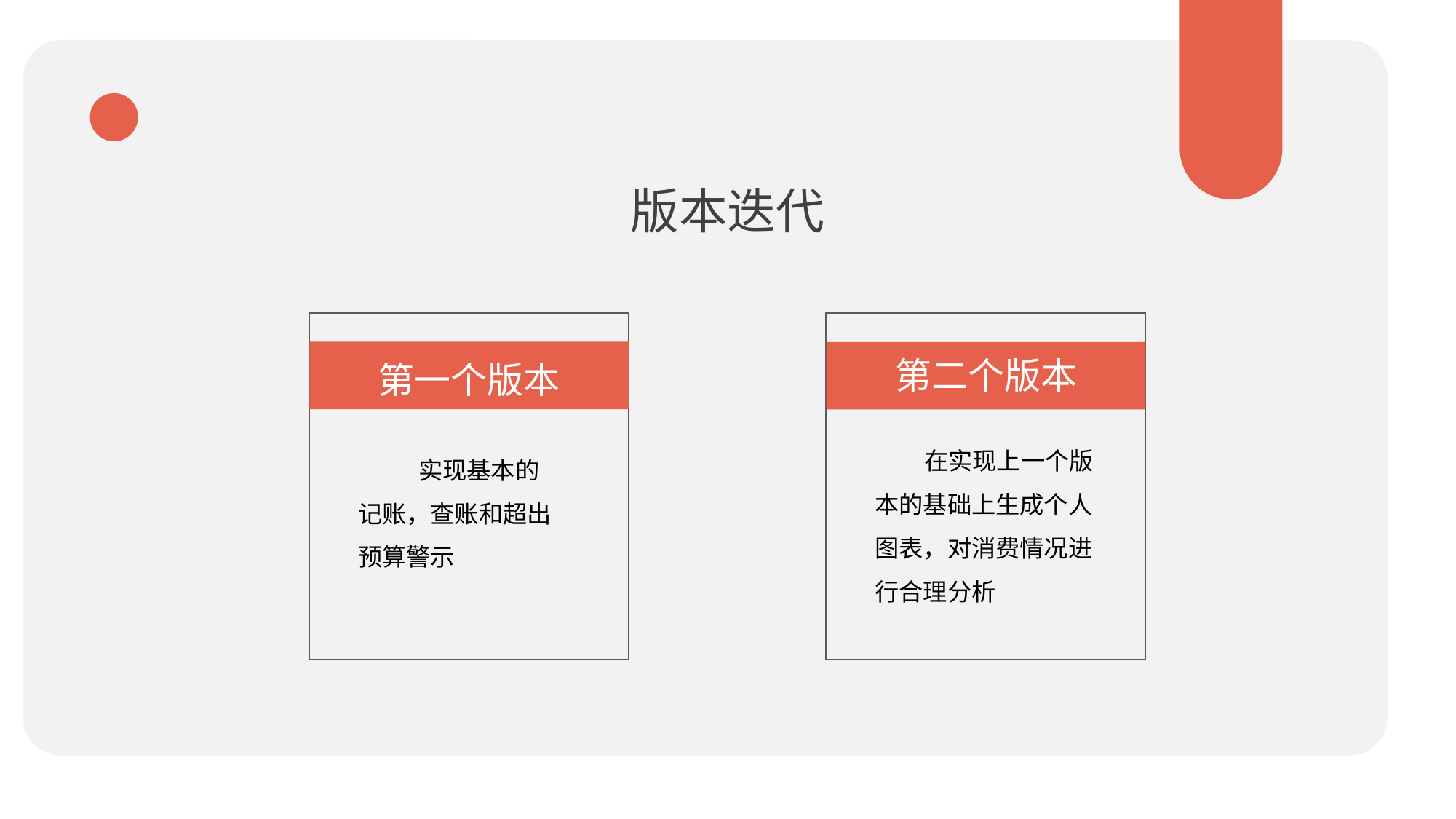

版本迭代

第二个版本
第一个版本
        在实现上一个版本的基础上生成个人图表，对消费情况进行合理分析

          实现基本的记账，查账和超出预算警示